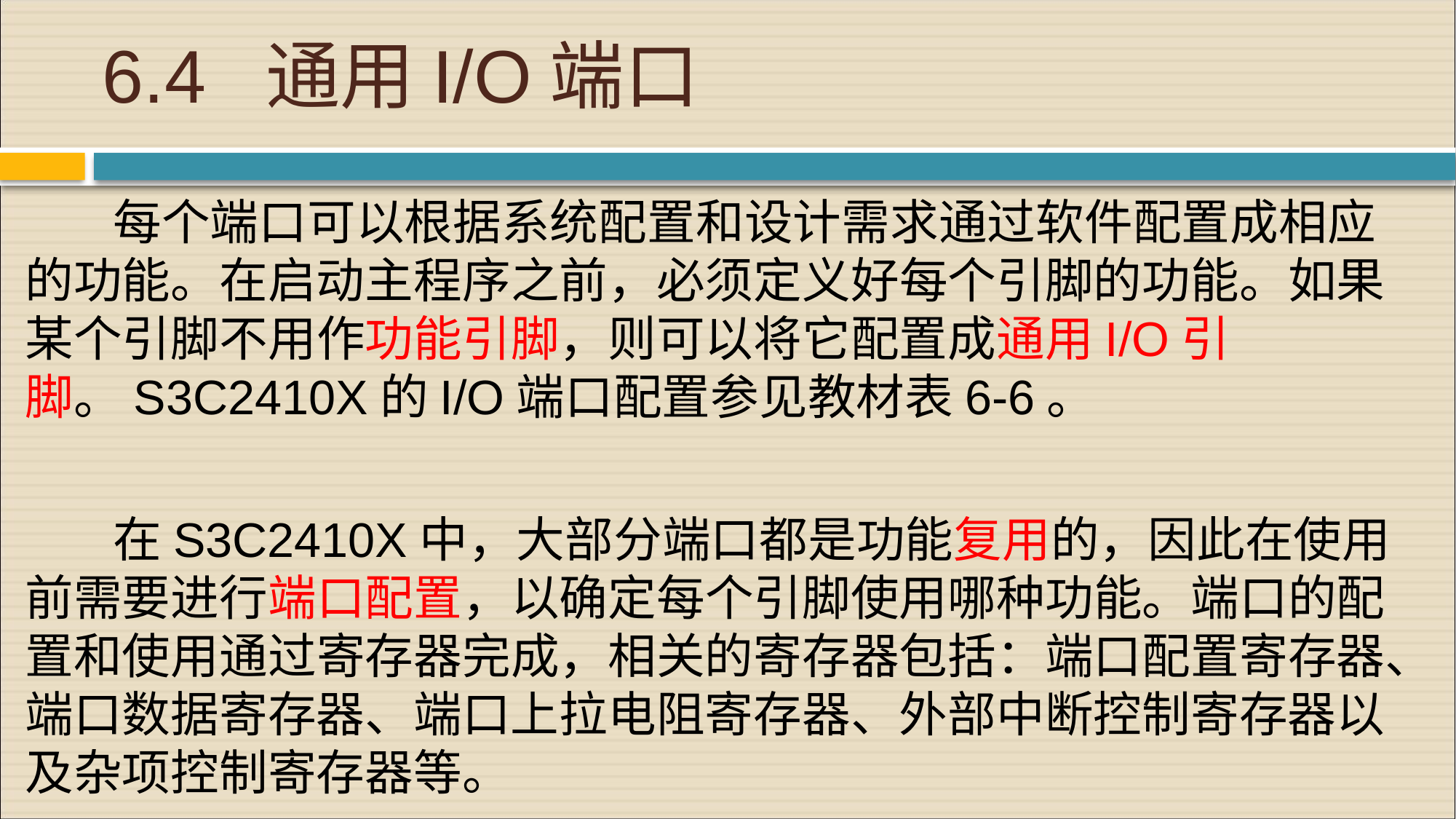

# 6.4  通用I/O端口
       每个端口可以根据系统配置和设计需求通过软件配置成相应的功能。在启动主程序之前，必须定义好每个引脚的功能。如果某个引脚不用作功能引脚，则可以将它配置成通用I/O引脚。S3C2410X的I/O端口配置参见教材表6-6。

       在S3C2410X中，大部分端口都是功能复用的，因此在使用前需要进行端口配置，以确定每个引脚使用哪种功能。端口的配置和使用通过寄存器完成，相关的寄存器包括：端口配置寄存器、端口数据寄存器、端口上拉电阻寄存器、外部中断控制寄存器以及杂项控制寄存器等。